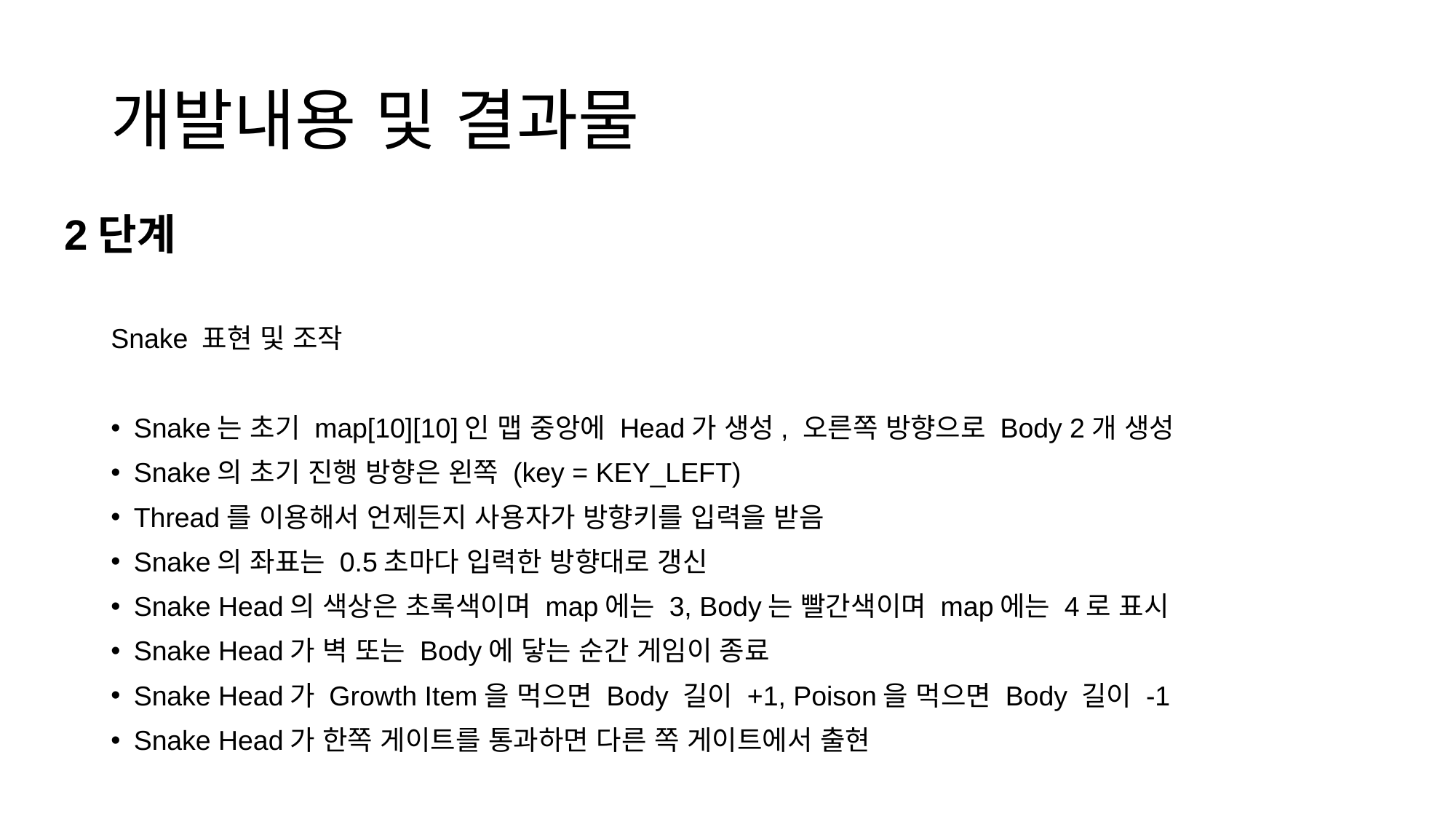

# 개발내용 및 결과물
2단계

Snake 표현 및 조작

 Snake는 초기 map[10][10]인 맵 중앙에 Head가 생성, 오른쪽 방향으로 Body 2개 생성
 Snake의 초기 진행 방향은 왼쪽 (key = KEY_LEFT)
 Thread를 이용해서 언제든지 사용자가 방향키를 입력을 받음
 Snake의 좌표는 0.5초마다 입력한 방향대로 갱신
 Snake Head의 색상은 초록색이며 map에는 3, Body는 빨간색이며 map에는 4로 표시
 Snake Head가 벽 또는 Body에 닿는 순간 게임이 종료
 Snake Head가 Growth Item을 먹으면 Body 길이 +1, Poison을 먹으면 Body 길이 -1
 Snake Head가 한쪽 게이트를 통과하면 다른 쪽 게이트에서 출현